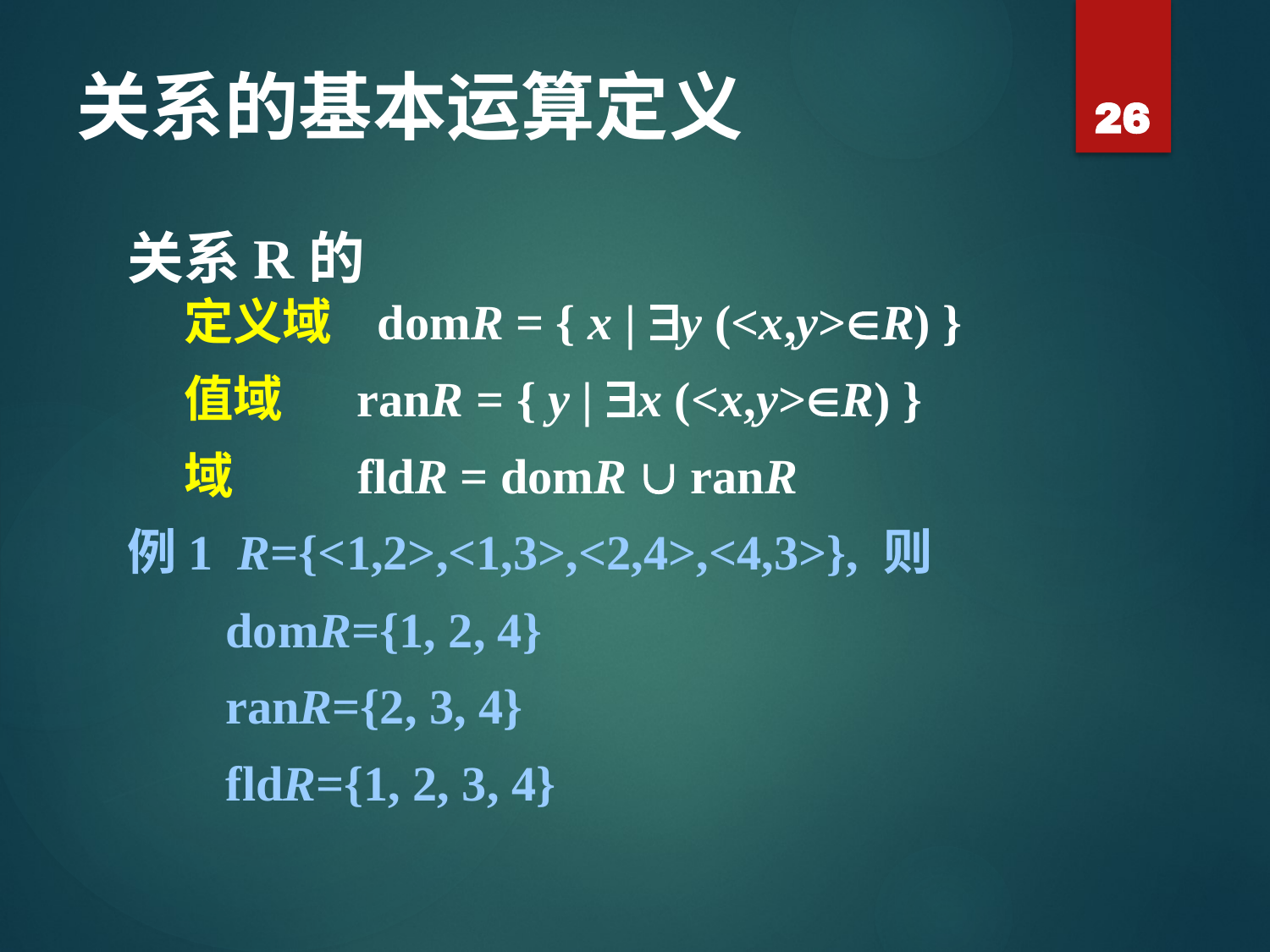

26
# 关系的基本运算定义
关系R的
    定义域   domR = { x | ∃y (<x,y>∈R) }
    值域       ranR = { y | ∃x (<x,y>∈R) }
    域          fldR = domR ∪ ranR
例1  R={<1,2>,<1,3>,<2,4>,<4,3>}, 则
        domR={1, 2, 4}
        ranR={2, 3, 4}
        fldR={1, 2, 3, 4}